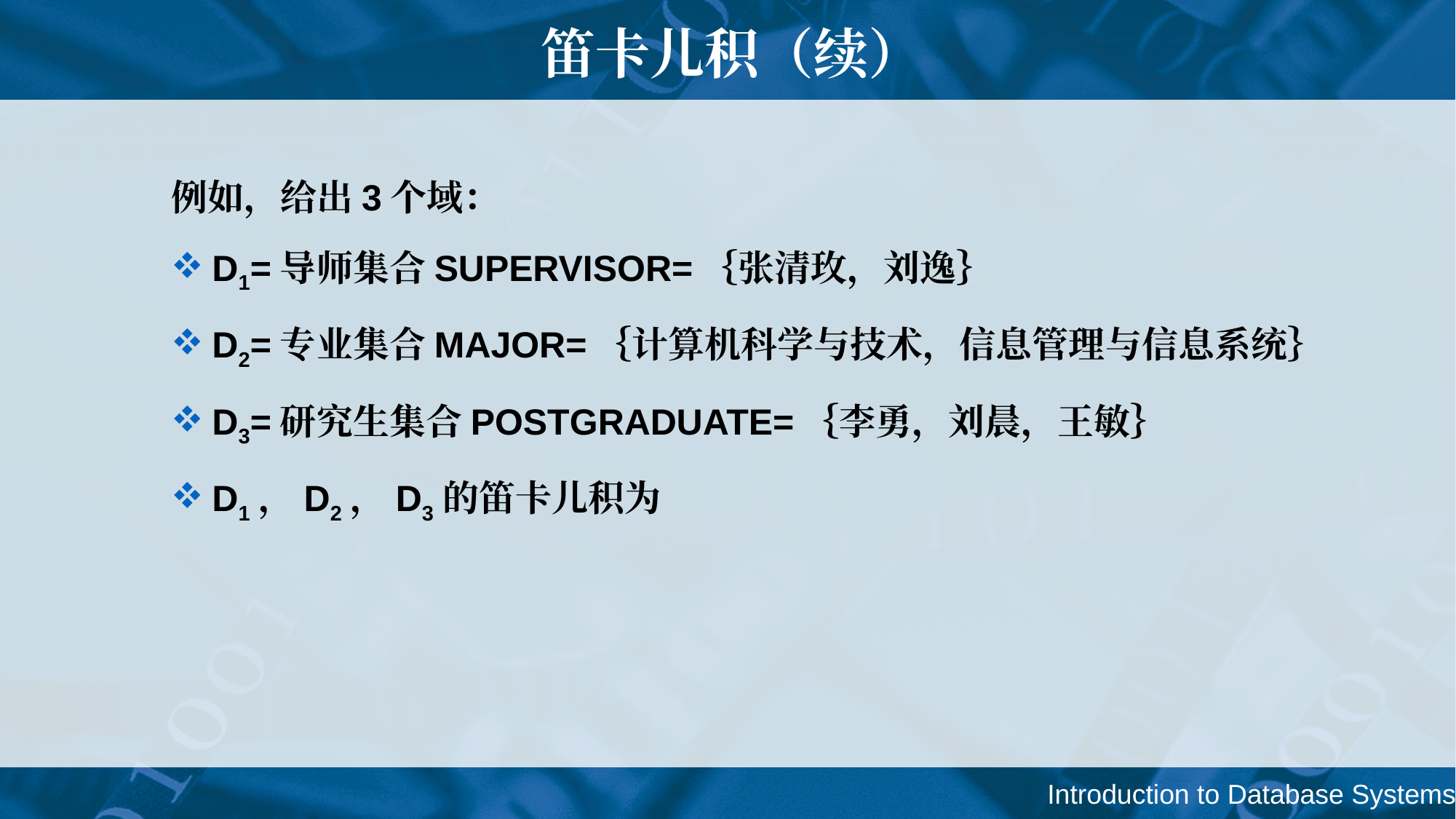

# 笛卡儿积（续）
例如，给出3个域：
D1=导师集合SUPERVISOR=｛张清玫，刘逸｝
D2=专业集合MAJOR=｛计算机科学与技术，信息管理与信息系统｝
D3=研究生集合POSTGRADUATE=｛李勇，刘晨，王敏｝
D1，D2，D3的笛卡儿积为